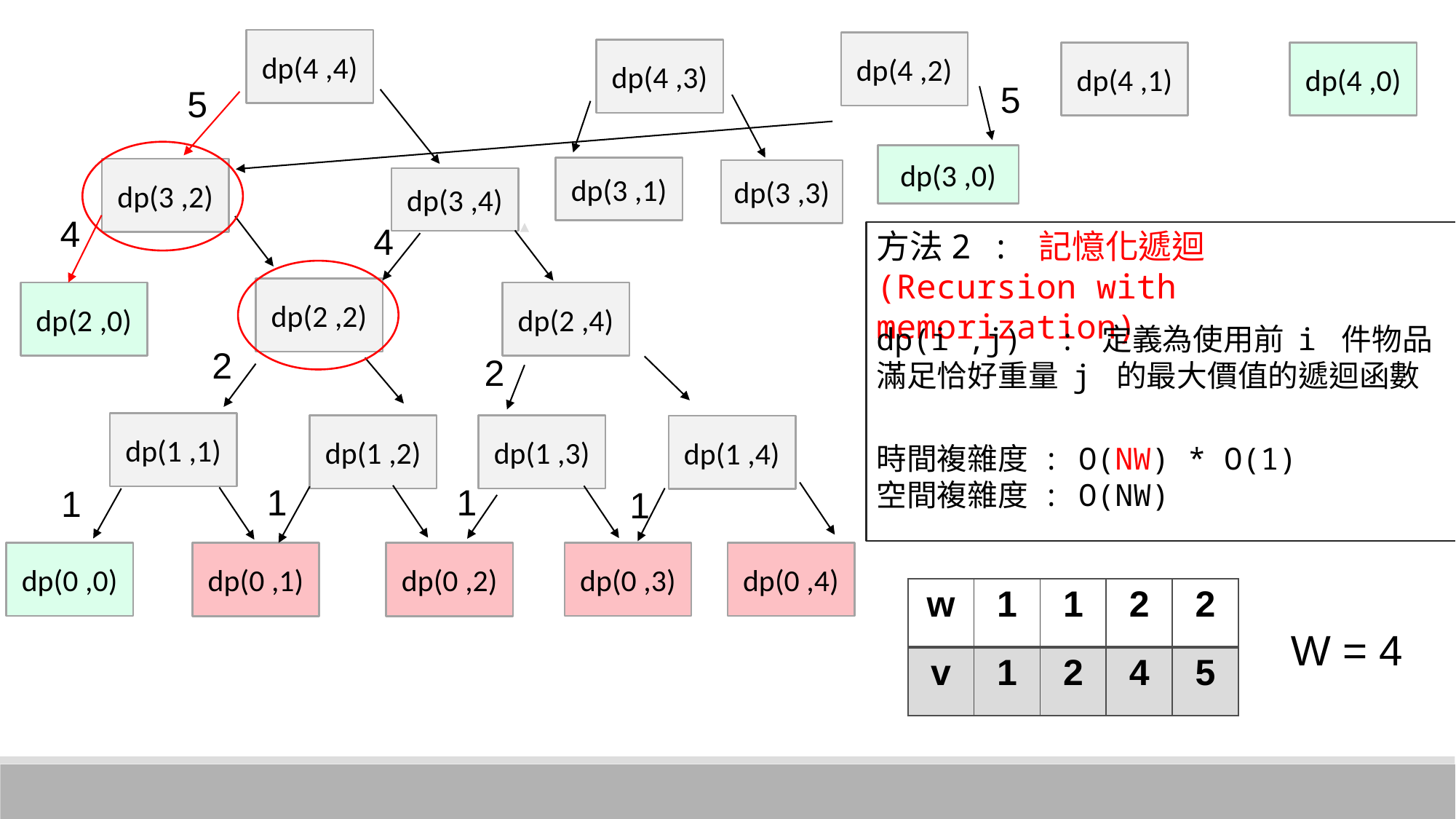

dp(4 ,4)
dp(4 ,2)
dp(4 ,3)
dp(4 ,1)
dp(4 ,0)
5
5

dp(3 ,0)
dp(3 ,1)
dp(3 ,2)
dp(3 ,3)
dp(3 ,4)
4
4
方法2 : 記憶化遞迴
(Recursion with memorization)

dp(2 ,2)
dp(2 ,0)
dp(2 ,4)
dp(i ,j)  : 定義為使用前 i 件物品滿足恰好重量 j 的最大價值的遞迴函數

2
2
dp(1 ,1)
dp(1 ,3)
dp(1 ,2)
dp(1 ,4)
時間複雜度 : O(NW) * O(1)
空間複雜度 : O(NW)
1
1
1
1
dp(0 ,0)
dp(0 ,3)
dp(0 ,4)
dp(0 ,1)
dp(0 ,2)
| w | 1 | 1 | 2 | 2 |
| --- | --- | --- | --- | --- |
| v | 1 | 2 | 4 | 5 |
W = 4